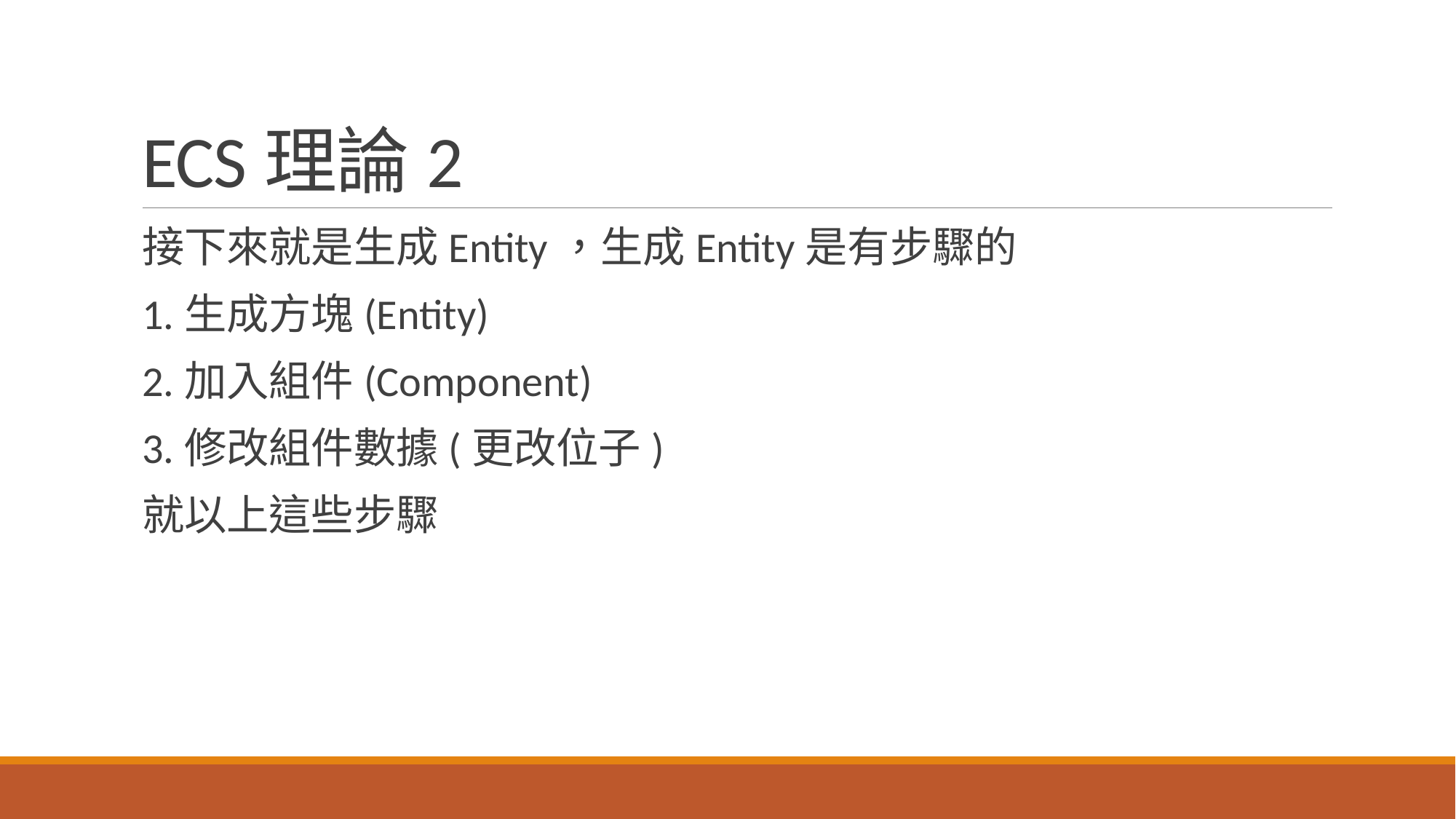

# ECS理論2
接下來就是生成Entity，生成Entity是有步驟的
1.生成方塊(Entity)
2.加入組件(Component)
3.修改組件數據(更改位子)
就以上這些步驟